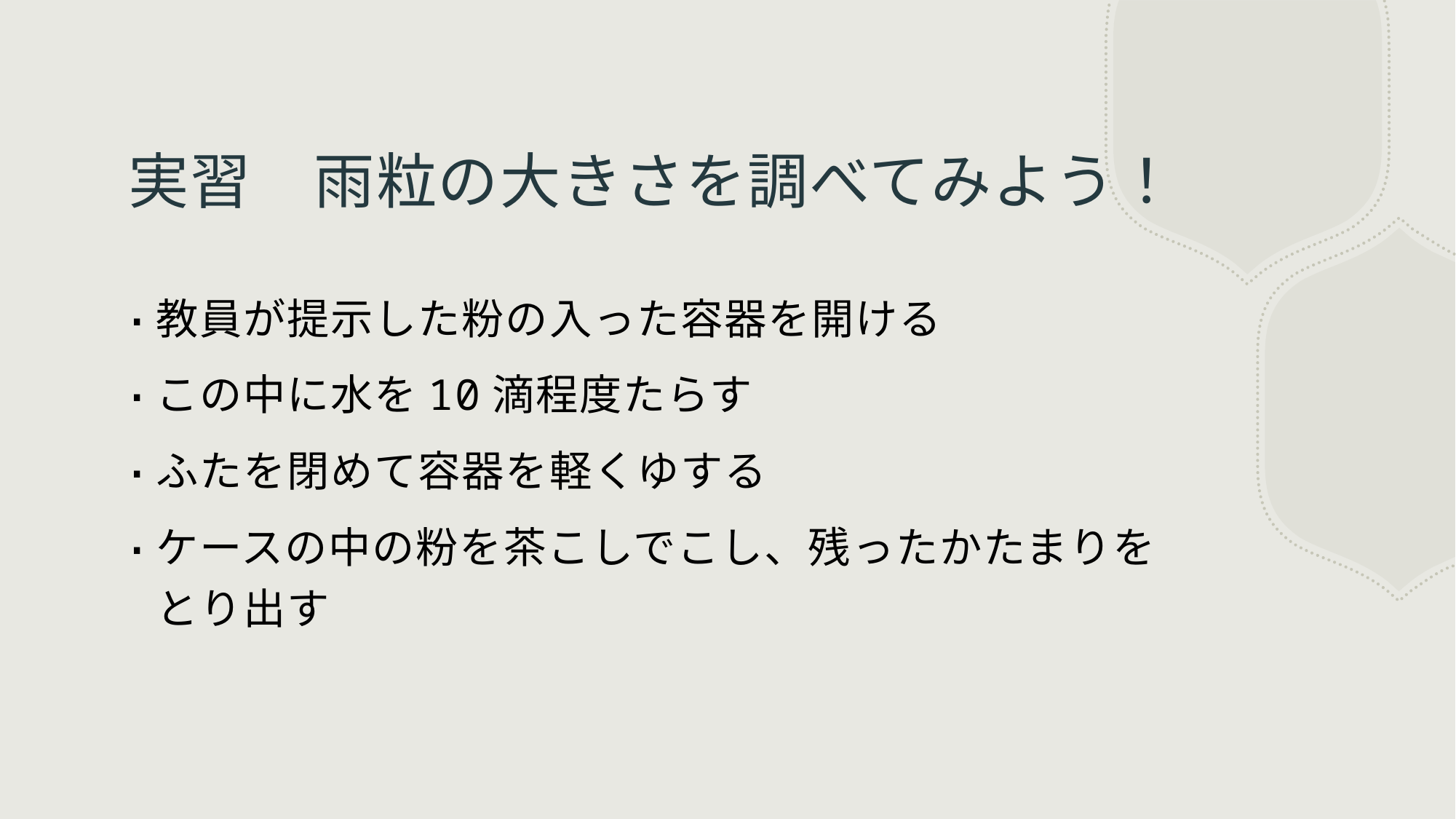

# 実習　雨粒の大きさを調べてみよう！
教員が提示した粉の入った容器を開ける
この中に水を10滴程度たらす
ふたを閉めて容器を軽くゆする
ケースの中の粉を茶こしでこし、残ったかたまりをとり出す